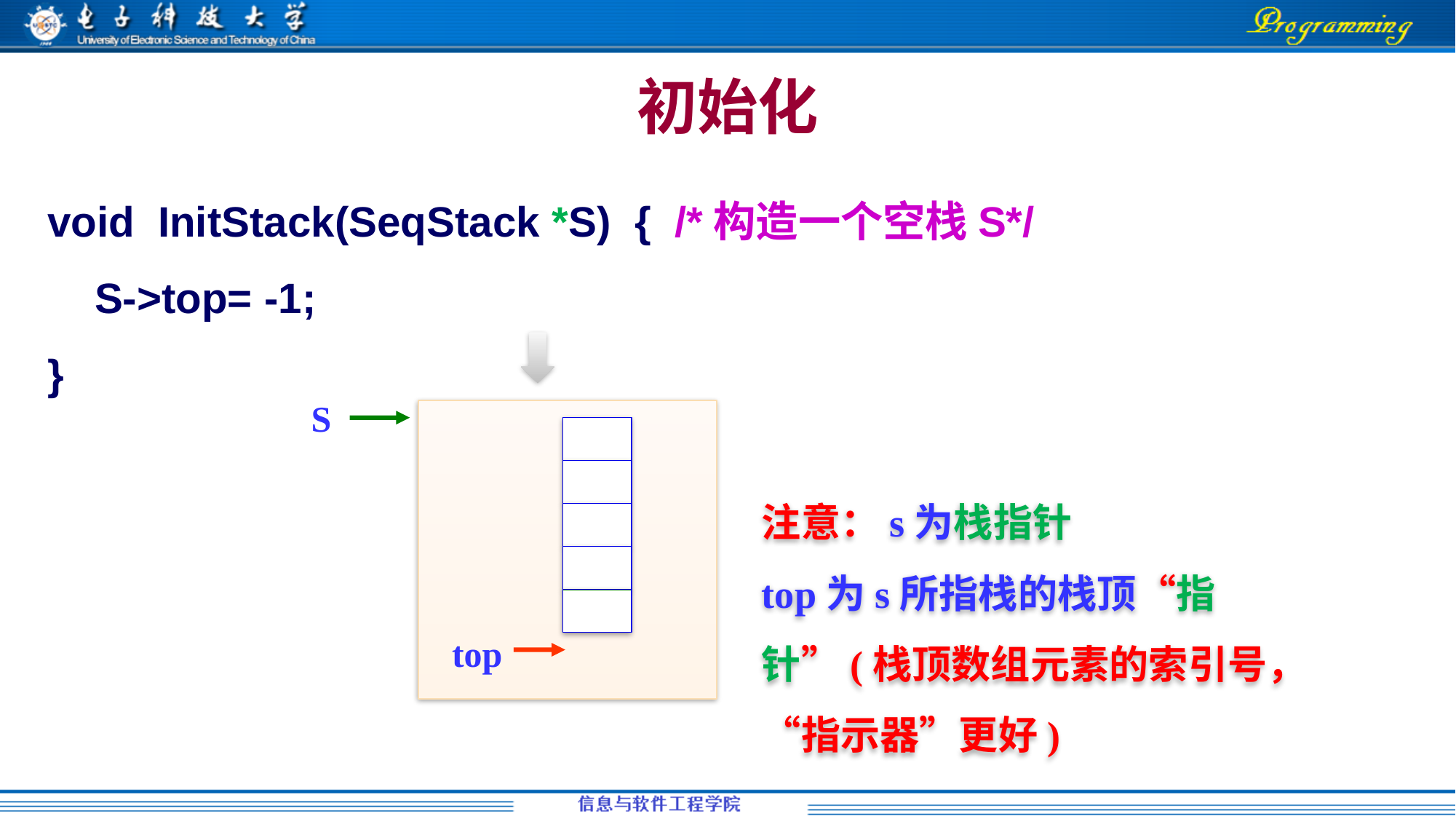

# 初始化
void  InitStack(SeqStack *S)  {  /*构造一个空栈S*/
    S->top= -1;
}

S

注意：s为栈指针
top为s所指栈的栈顶“指针”(栈顶数组元素的索引号，“指示器”更好)

top